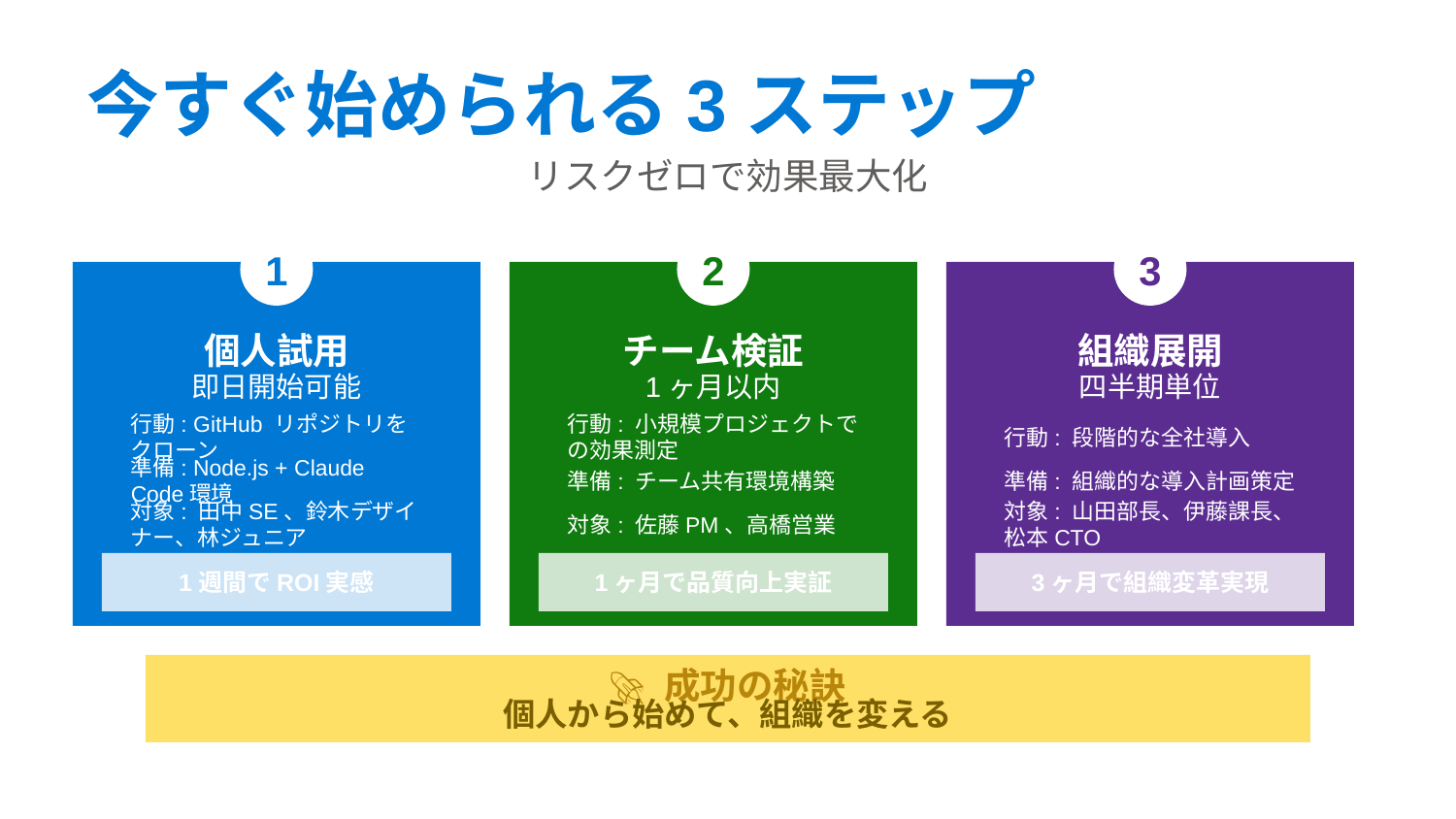

今すぐ始められる3ステップ
リスクゼロで効果最大化

1
2
3

個人試用
チーム検証
組織展開
即日開始可能
1ヶ月以内
四半期単位
行動: GitHub リポジトリをクローン
行動: 小規模プロジェクトでの効果測定
行動: 段階的な全社導入
準備: Node.js + Claude Code環境
準備: チーム共有環境構築
準備: 組織的な導入計画策定
対象: 田中SE、鈴木デザイナー、林ジュニア
対象: 佐藤PM、高橋営業
対象: 山田部長、伊藤課長、松本CTO

1週間でROI実感
1ヶ月で品質向上実証
3ヶ月で組織変革実現

🚀 成功の秘訣
個人から始めて、組織を変える